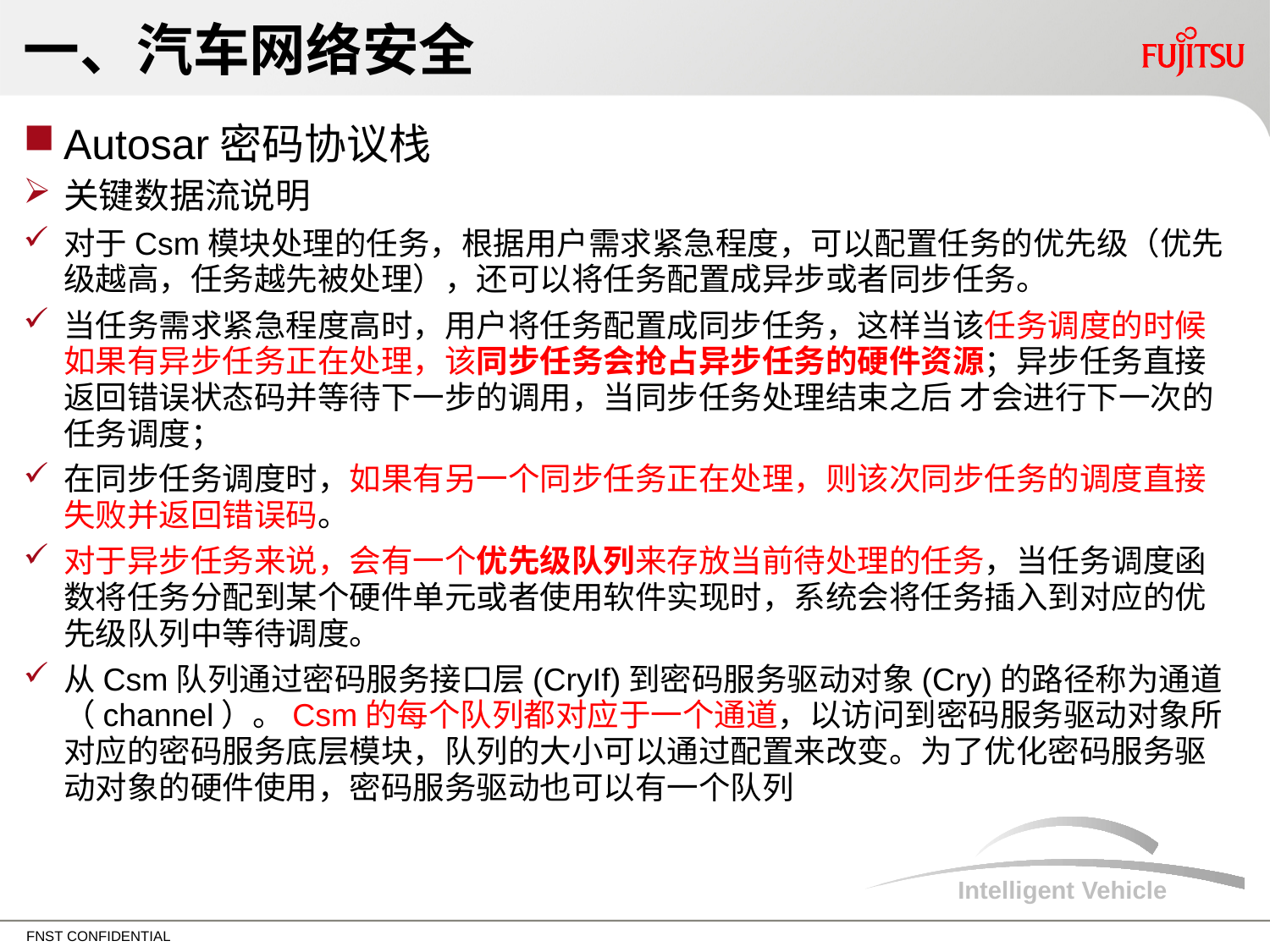

# 一、汽车网络安全
Autosar密码协议栈
关键数据流说明
对于Csm模块处理的任务，根据用户需求紧急程度，可以配置任务的优先级（优先级越高，任务越先被处理），还可以将任务配置成异步或者同步任务。
当任务需求紧急程度高时，用户将任务配置成同步任务，这样当该任务调度的时候如果有异步任务正在处理，该同步任务会抢占异步任务的硬件资源；异步任务直接返回错误状态码并等待下一步的调用，当同步任务处理结束之后 才会进行下一次的任务调度；
在同步任务调度时，如果有另一个同步任务正在处理，则该次同步任务的调度直接失败并返回错误码。
对于异步任务来说，会有一个优先级队列来存放当前待处理的任务，当任务调度函数将任务分配到某个硬件单元或者使用软件实现时，系统会将任务插入到对应的优先级队列中等待调度。
从Csm队列通过密码服务接口层(CryIf)到密码服务驱动对象(Cry)的路径称为通道（channel）。Csm的每个队列都对应于一个通道，以访问到密码服务驱动对象所对应的密码服务底层模块，队列的大小可以通过配置来改变。为了优化密码服务驱动对象的硬件使用，密码服务驱动也可以有一个队列